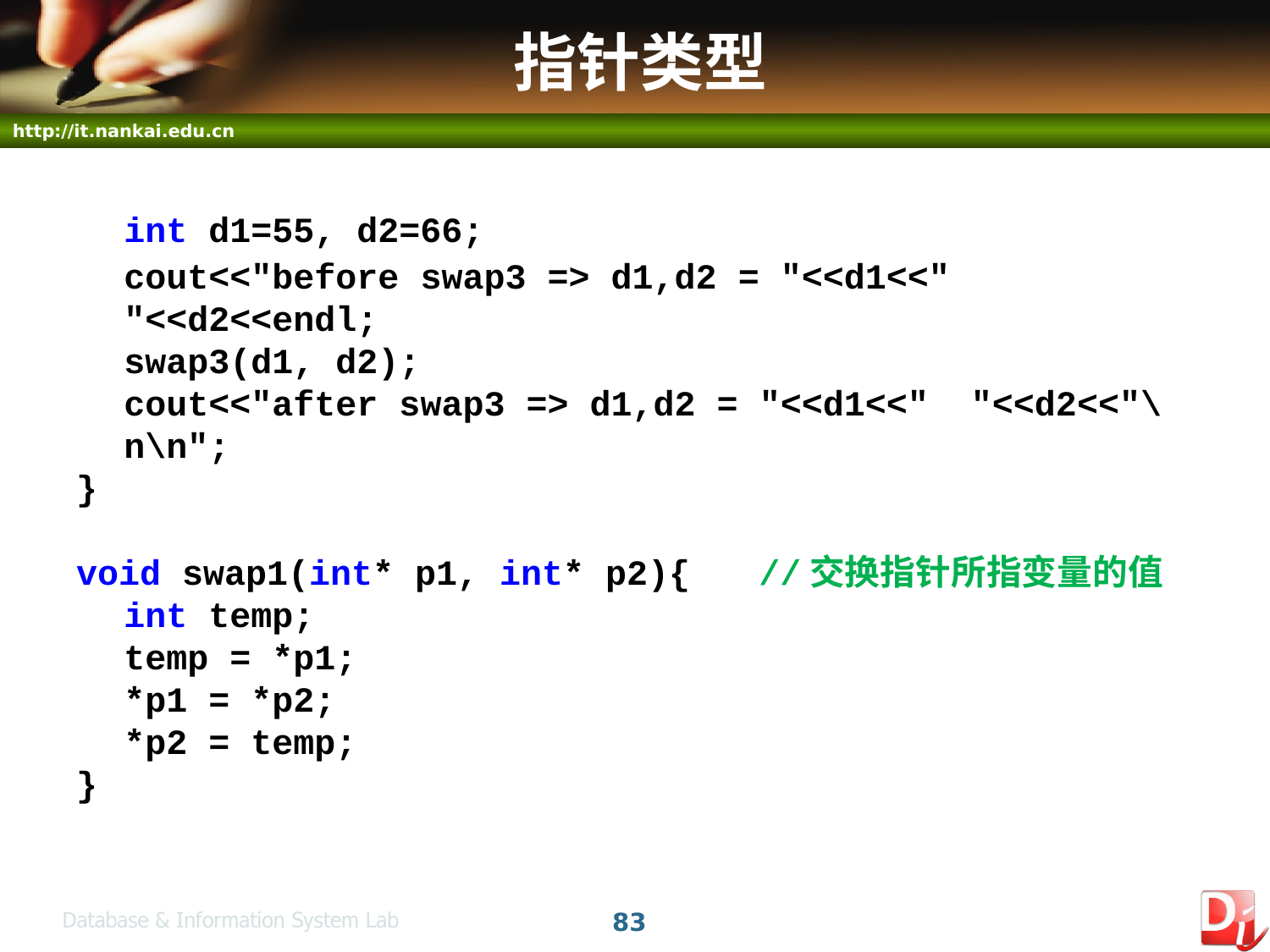

# 指针类型
 	int d1=55, d2=66;
	cout<<"before swap3 => d1,d2 = "<<d1<<"  "<<d2<<endl;
	swap3(d1, d2);
	cout<<"after swap3 => d1,d2 = "<<d1<<"  "<<d2<<"\n\n";
}

void swap1(int* p1, int* p2){	//交换指针所指变量的值
	int temp;
	temp = *p1;
	*p1 = *p2;
	*p2 = temp;
}
83
Database & Information System Lab